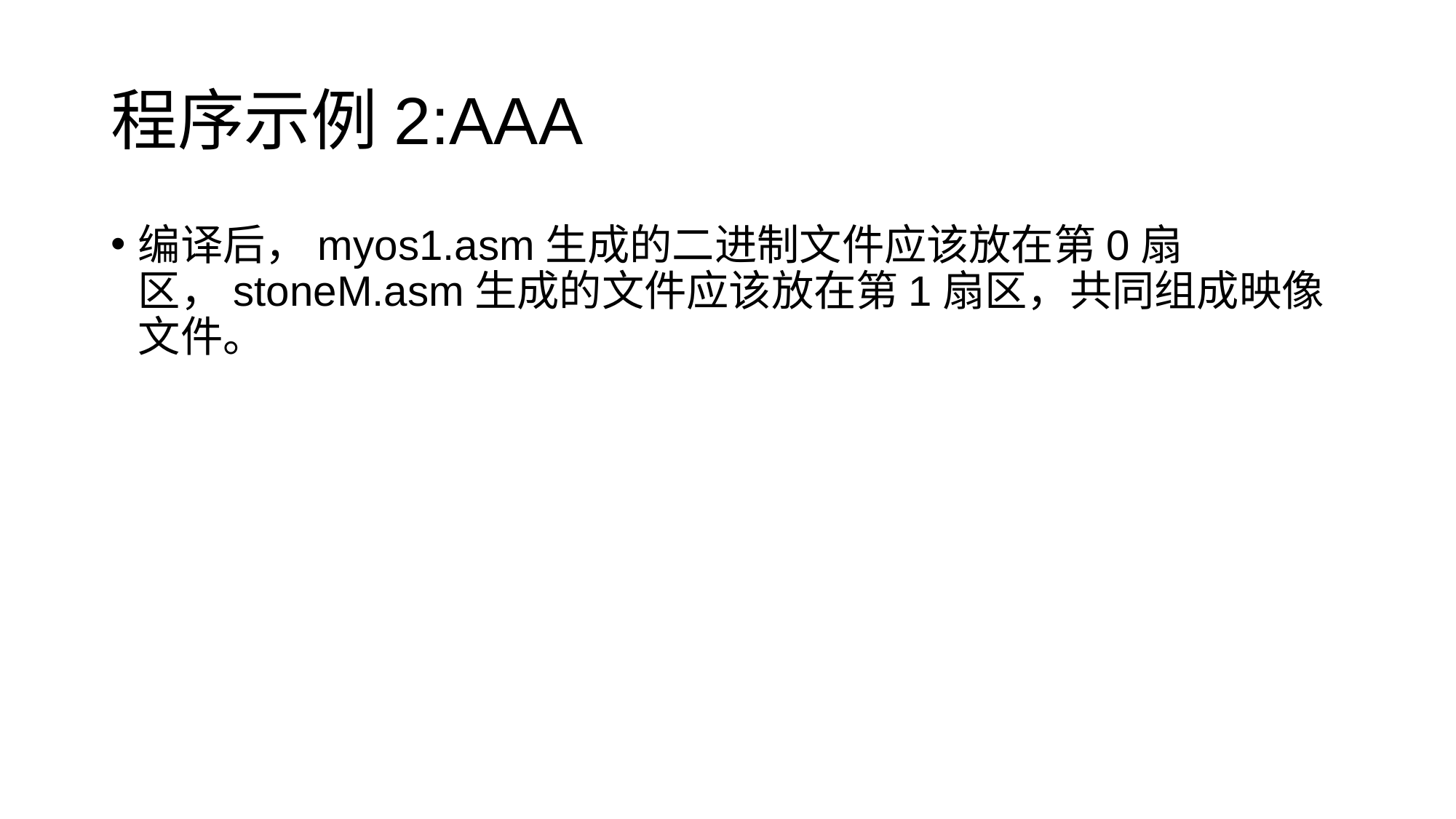

# 程序示例2:AAA
编译后，myos1.asm生成的二进制文件应该放在第0扇区，stoneM.asm生成的文件应该放在第1扇区，共同组成映像文件。